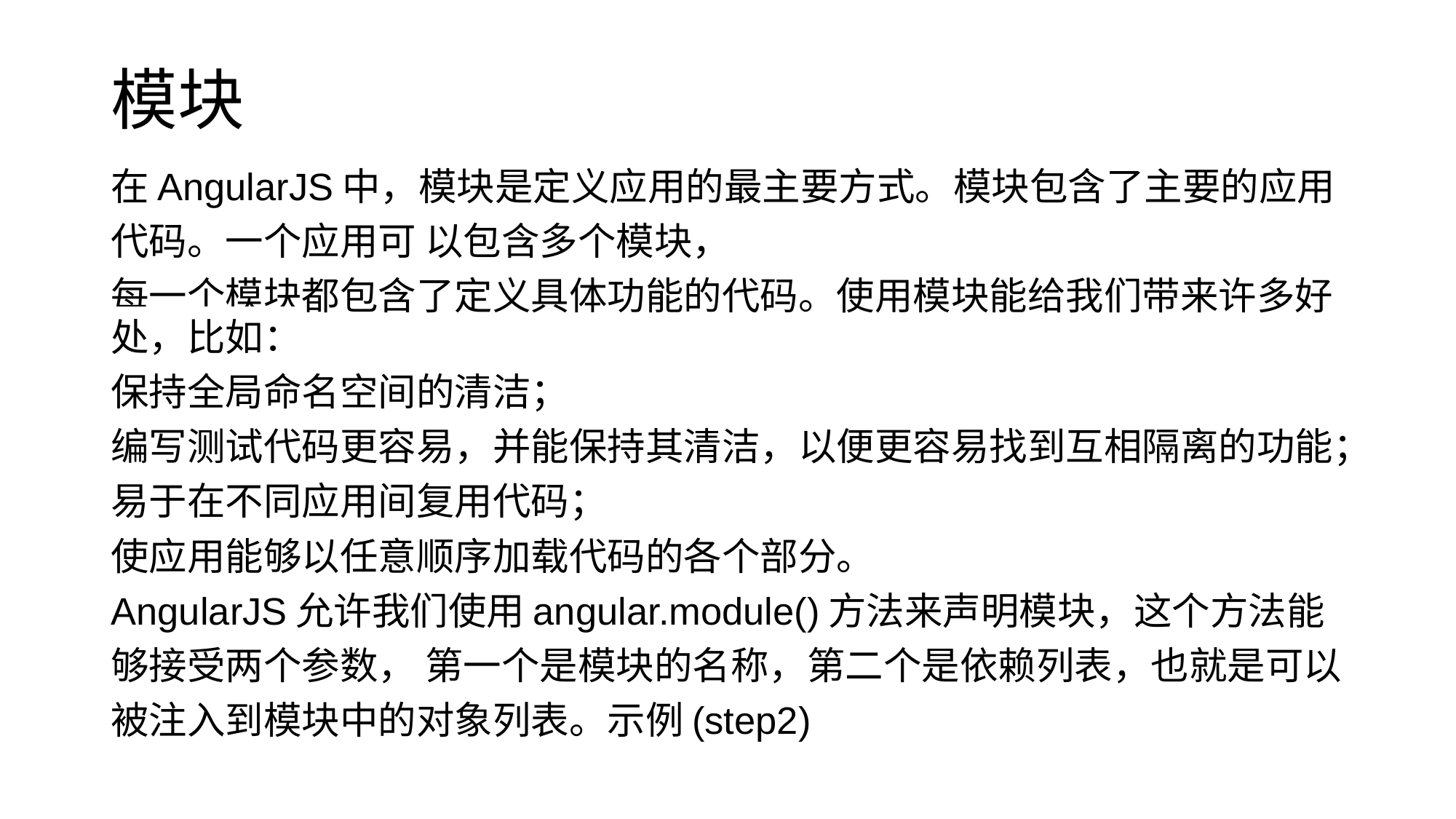

# 模块
在AngularJS中，模块是定义应用的最主要方式。模块包含了主要的应用
代码。一个应用可 以包含多个模块，
每一个模块都包含了定义具体功能的代码。使用模块能给我们带来许多好处，比如：
保持全局命名空间的清洁；
编写测试代码更容易，并能保持其清洁，以便更容易找到互相隔离的功能；
易于在不同应用间复用代码；
使应用能够以任意顺序加载代码的各个部分。
AngularJS允许我们使用angular.module()方法来声明模块，这个方法能
够接受两个参数， 第一个是模块的名称，第二个是依赖列表，也就是可以
被注入到模块中的对象列表。示例(step2)